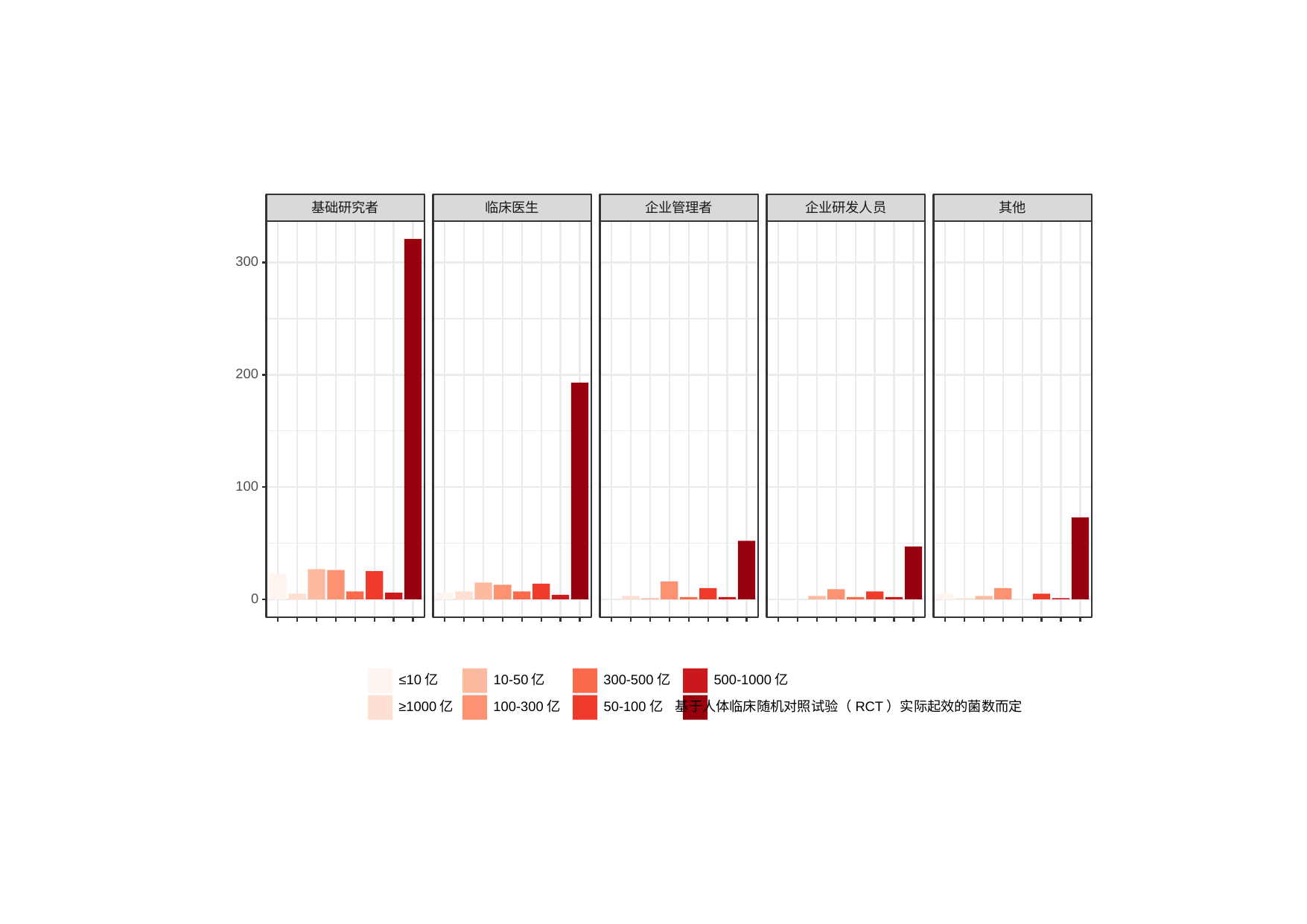

基础研究者
临床医生
企业管理者
企业研发人员
其他

300

200

100

0

300-500亿
≤10亿
10-50亿
500-1000亿

基于人体临床随机对照试验（RCT）实际起效的菌数而定
100-300亿
≥1000亿
50-100亿